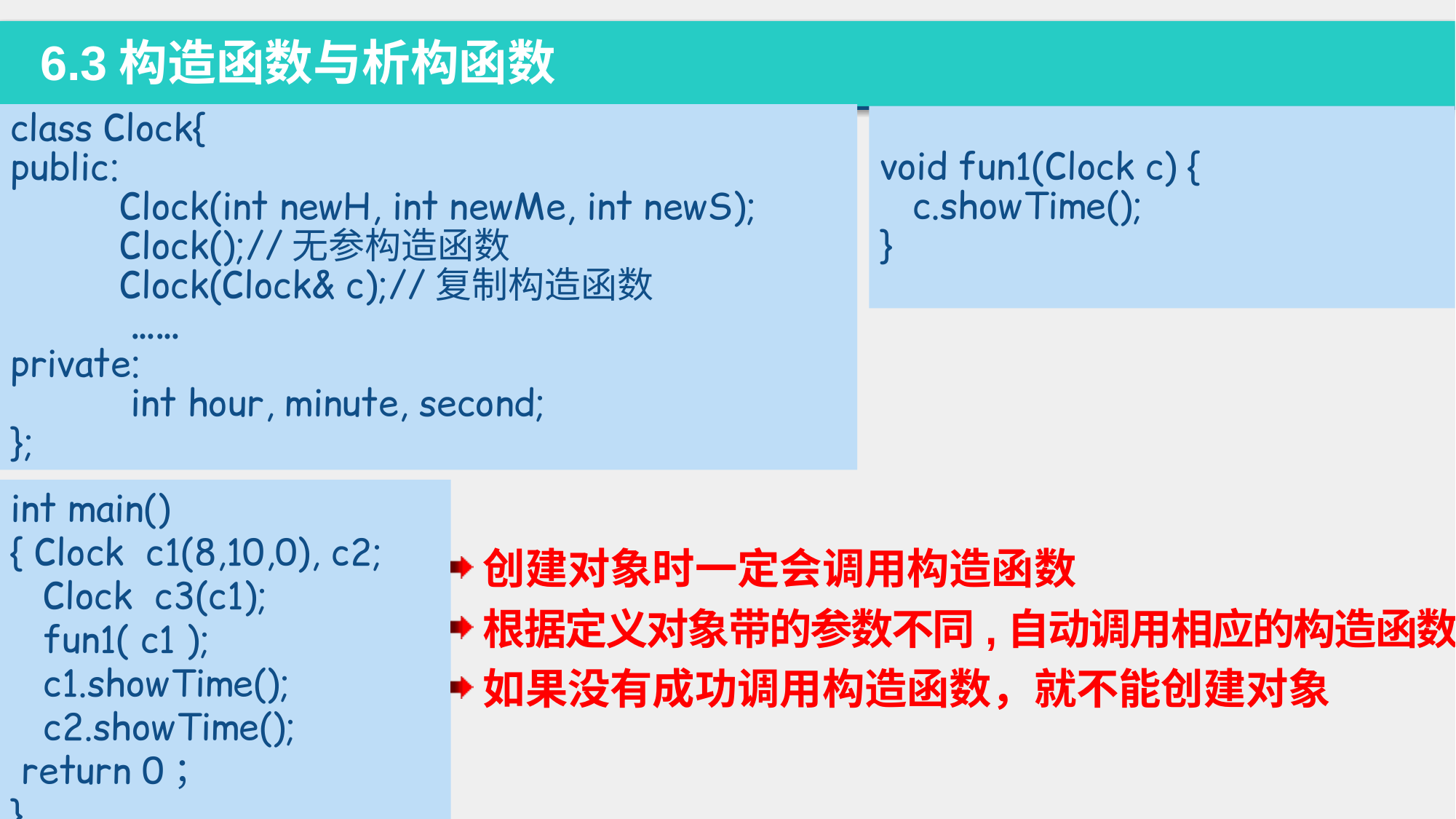

6.3构造函数与析构函数
class Clock{
public:
	Clock(int newH, int newMe, int newS);
	Clock();//无参构造函数
	Clock(Clock& c);//复制构造函数
           ……
private:
           int hour, minute, second;
};
void fun1(Clock c) {
   c.showTime();
}
int main()
{ Clock  c1(8,10,0), c2;
   Clock  c3(c1);
   fun1( c1 );
   c1.showTime();
   c2.showTime();
 return 0；
}
创建对象时一定会调用构造函数
根据定义对象带的参数不同,自动调用相应的构造函数
如果没有成功调用构造函数，就不能创建对象